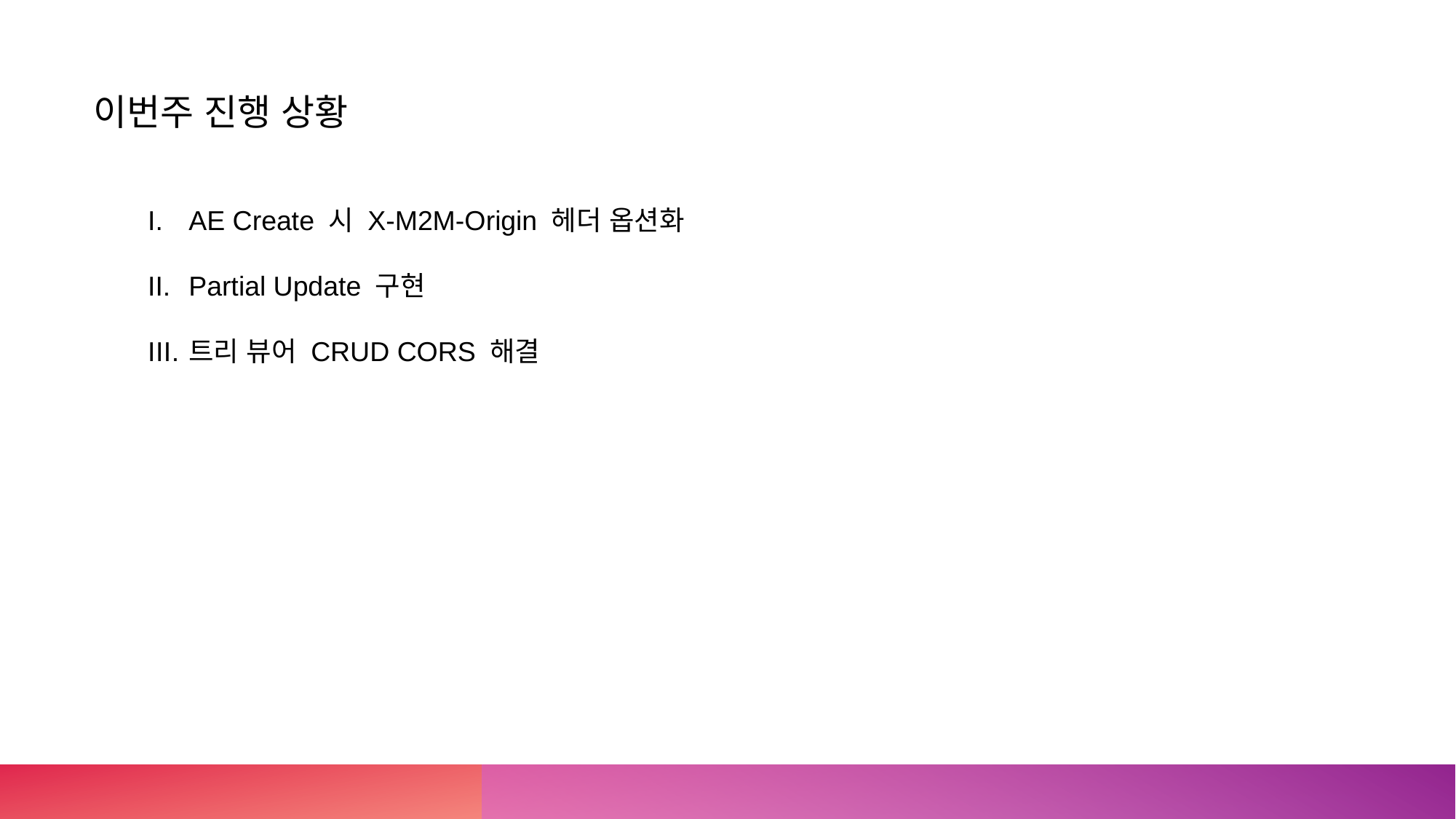

이번주 진행 상황
AE Create 시 X-M2M-Origin 헤더 옵션화

Partial Update 구현

트리 뷰어 CRUD CORS 해결